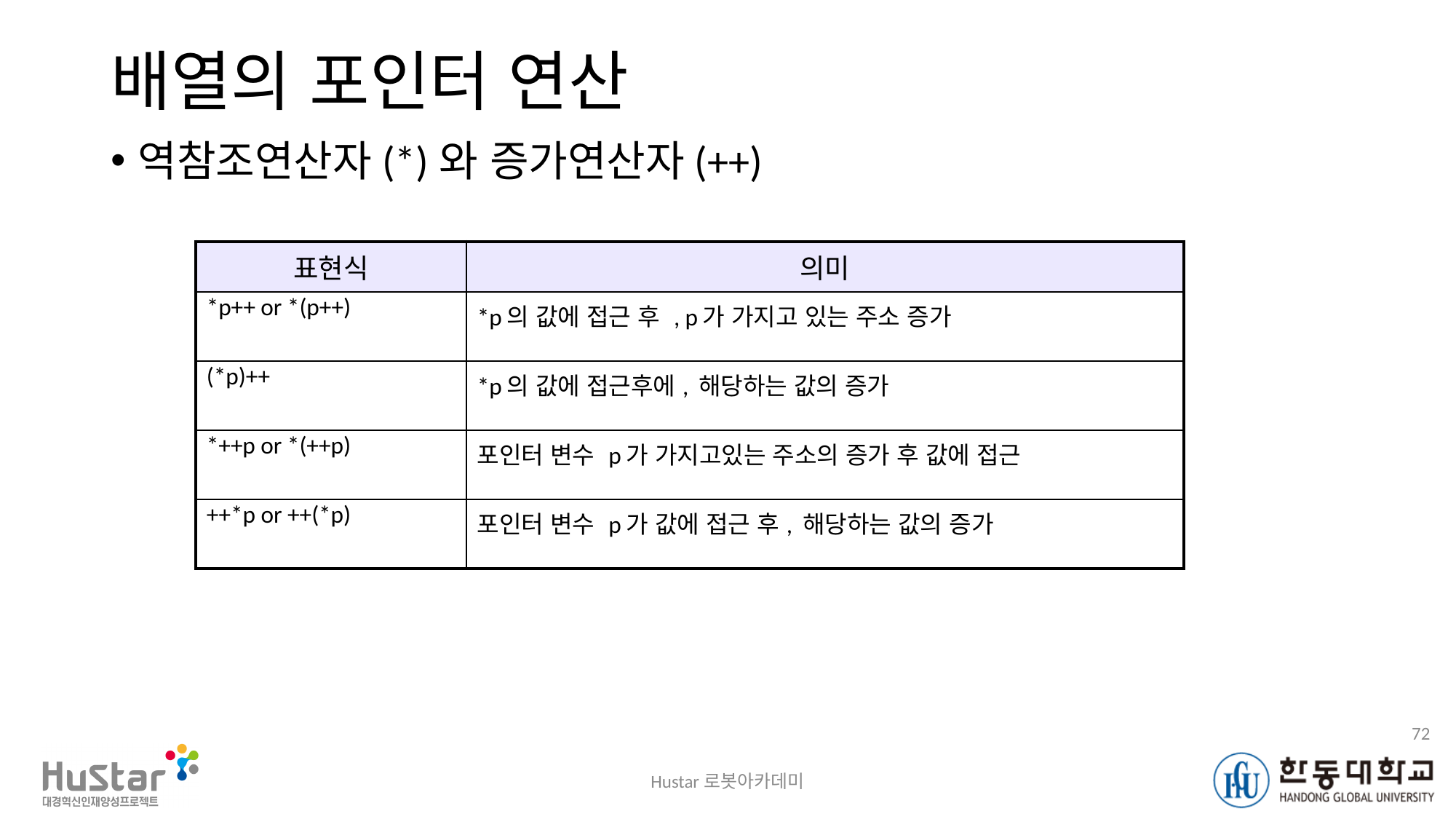

# 배열의 포인터 연산
역참조연산자(*)와 증가연산자(++)
| 표현식 | 의미 |
| --- | --- |
| \*p++ or \*(p++) | \*p의 값에 접근 후 , p가 가지고 있는 주소 증가 |
| (\*p)++ | \*p의 값에 접근후에, 해당하는 값의 증가 |
| \*++p or \*(++p) | 포인터 변수 p가 가지고있는 주소의 증가 후 값에 접근 |
| ++\*p or ++(\*p) | 포인터 변수 p가 값에 접근 후, 해당하는 값의 증가 |
72
Hustar로봇아카데미